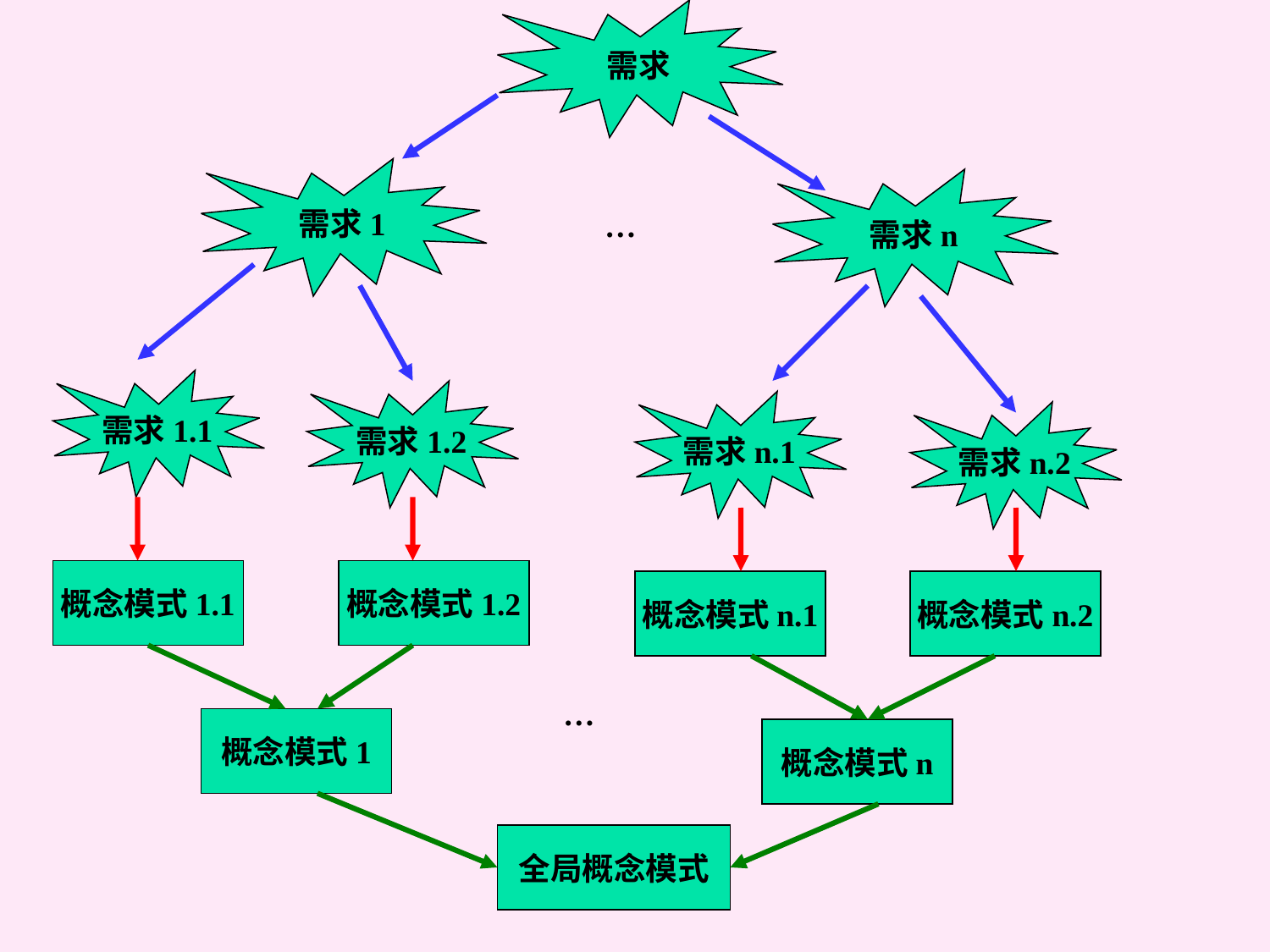

需求

需求1
需求n
…

需求1.1
需求1.2
需求n.1
需求n.2

概念模式1.1
概念模式1.2
概念模式n.1
概念模式n.2

…
概念模式1
概念模式n

全局概念模式